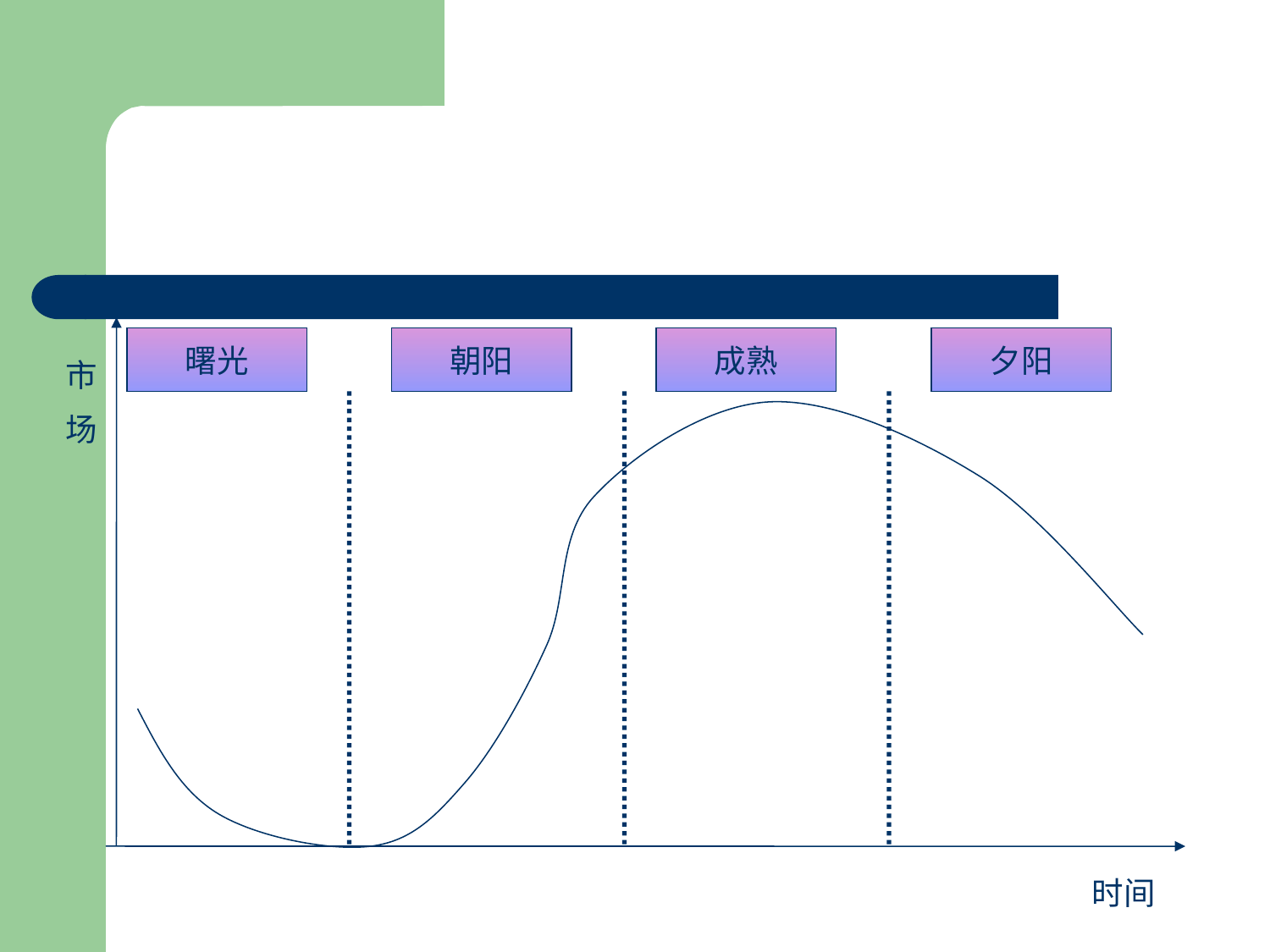

曙光
朝阳
成熟
夕阳
市
场

时间